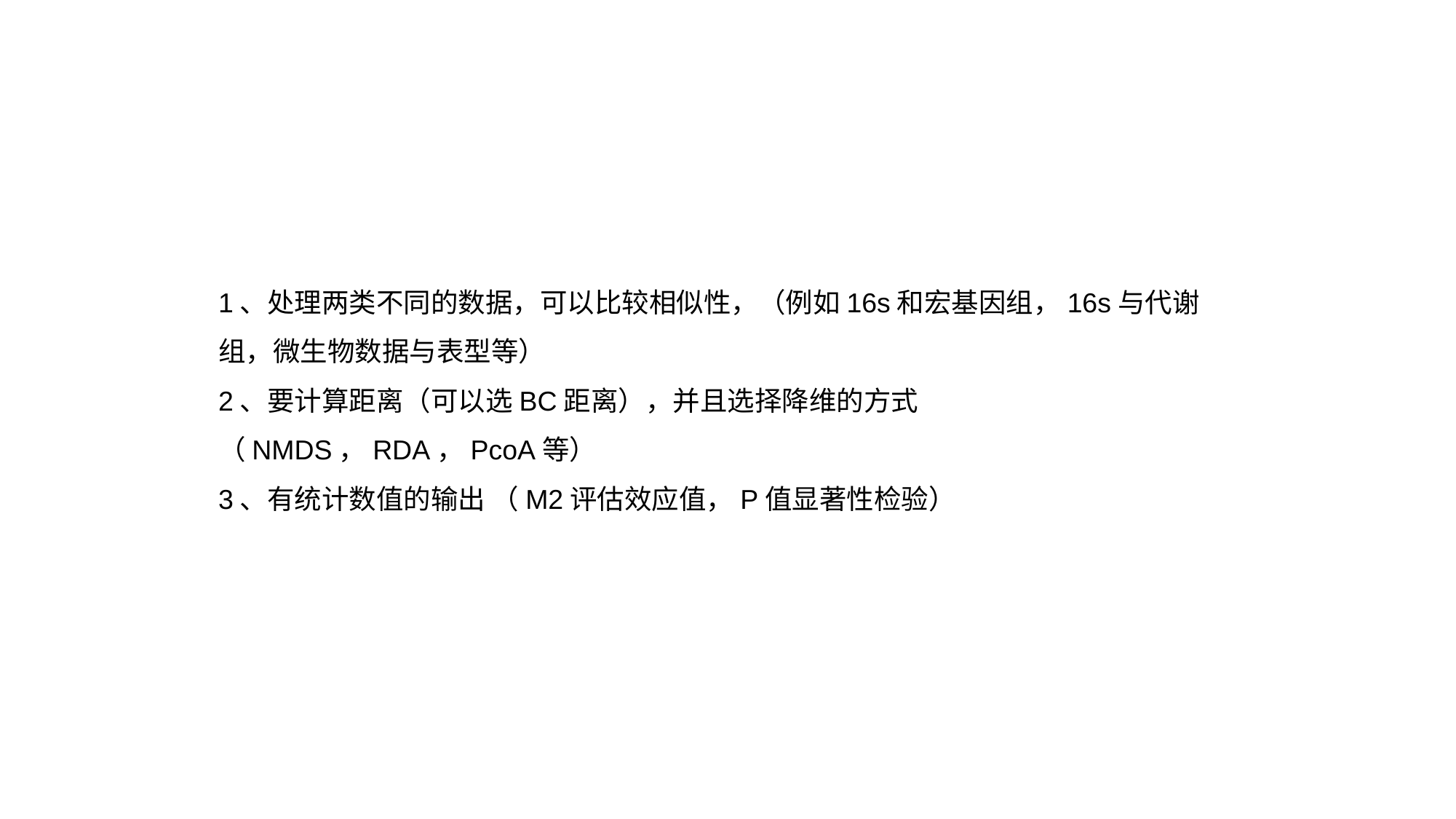

1、处理两类不同的数据，可以比较相似性，（例如16s和宏基因组，16s与代谢组，微生物数据与表型等）
2、要计算距离（可以选BC距离），并且选择降维的方式（NMDS，RDA，PcoA等）
3、有统计数值的输出 （M2评估效应值，P值显著性检验）